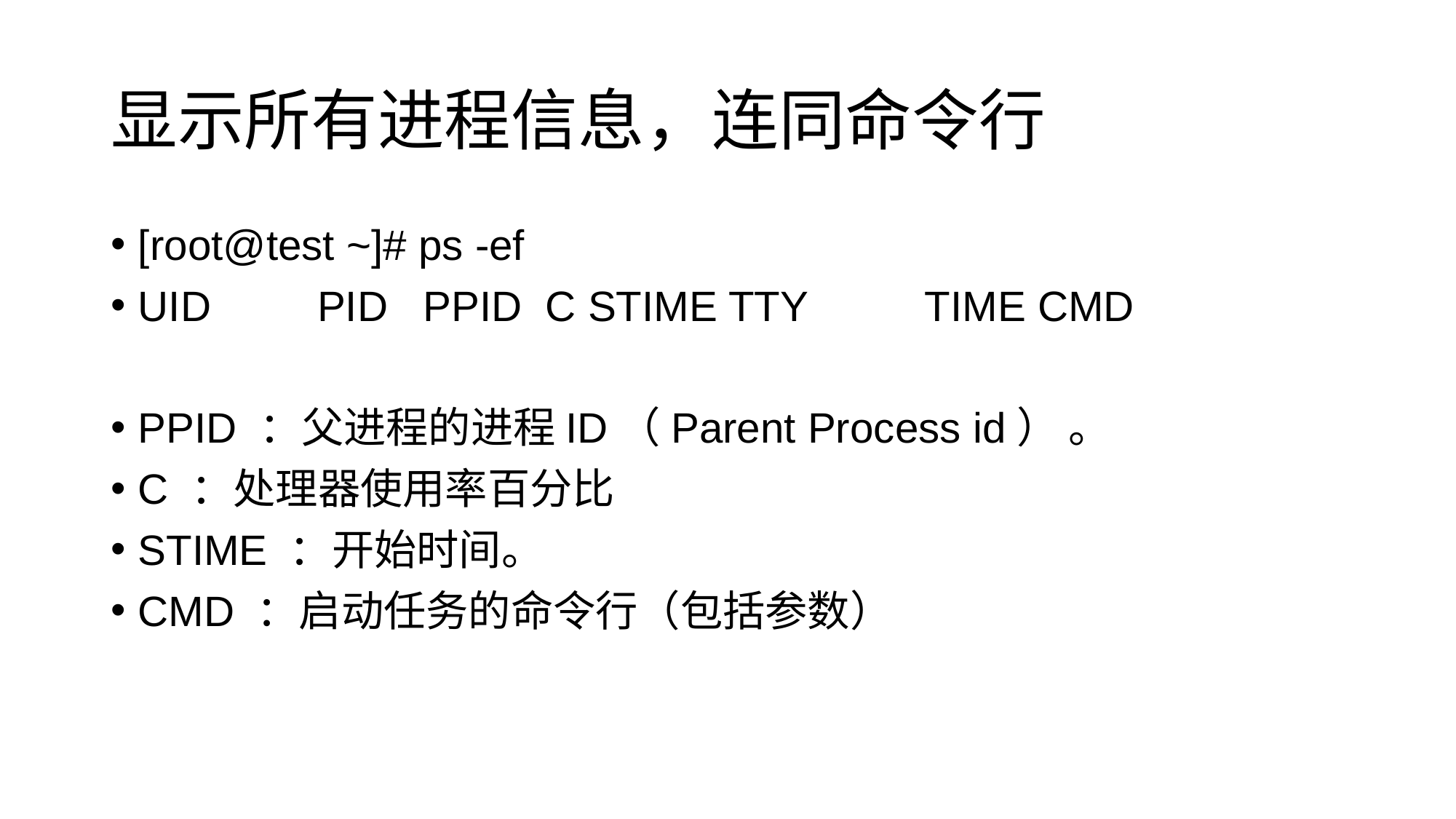

# 显示所有进程信息，连同命令行
[root@test ~]# ps -ef
UID         PID   PPID  C STIME TTY          TIME CMD

PPID ：父进程的进程ID（Parent Process id） 。
C ：处理器使用率百分比
STIME ：开始时间。
CMD ：启动任务的命令行（包括参数）